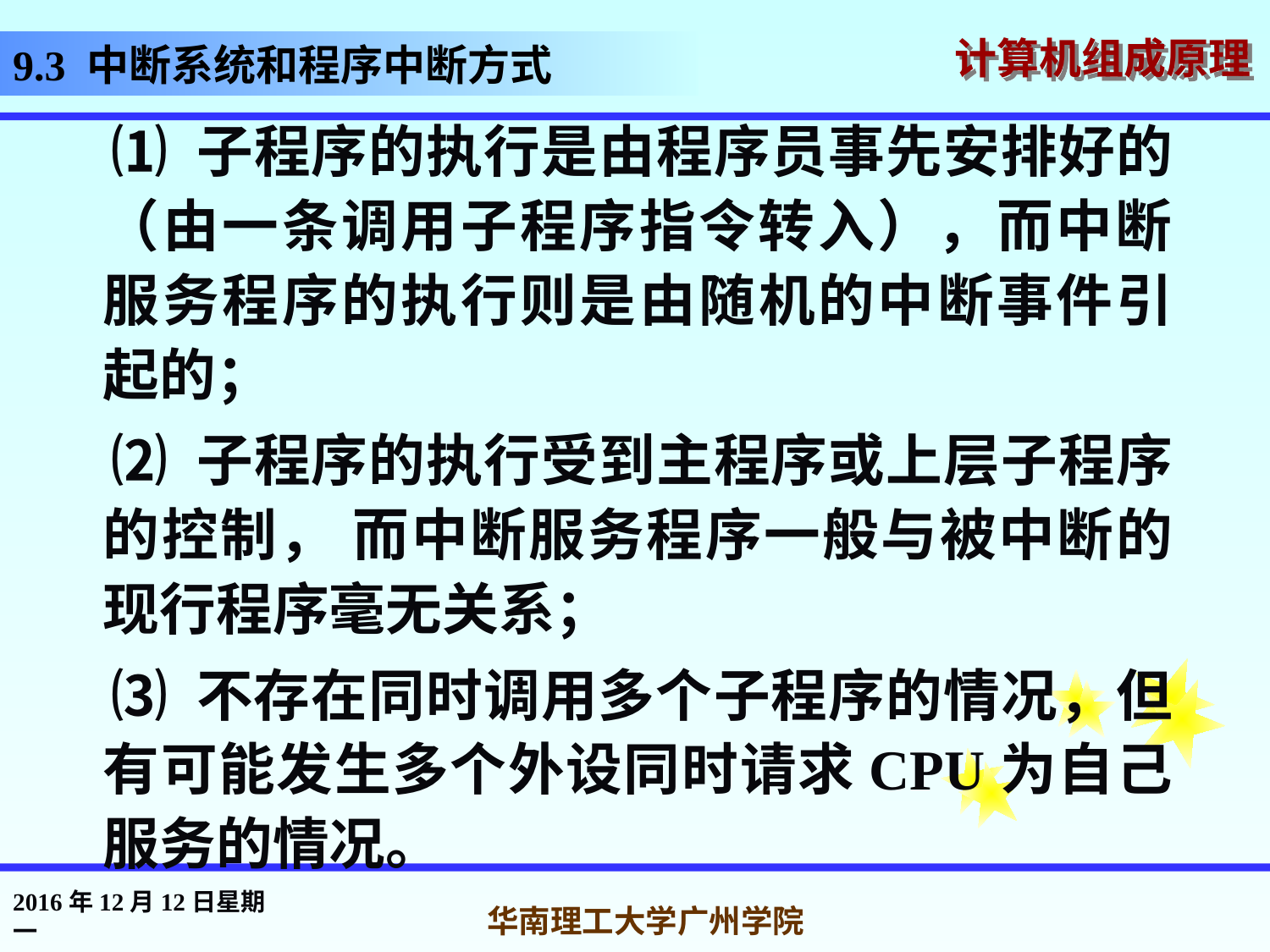

# 9.3 中断系统和程序中断方式
    ⑴ 子程序的执行是由程序员事先安排好的（由一条调用子程序指令转入），而中断服务程序的执行则是由随机的中断事件引起的；
    ⑵ 子程序的执行受到主程序或上层子程序的控制， 而中断服务程序一般与被中断的现行程序毫无关系；
    ⑶ 不存在同时调用多个子程序的情况，但有可能发生多个外设同时请求CPU为自己服务的情况。
2016年12月12日星期一
华南理工大学广州学院